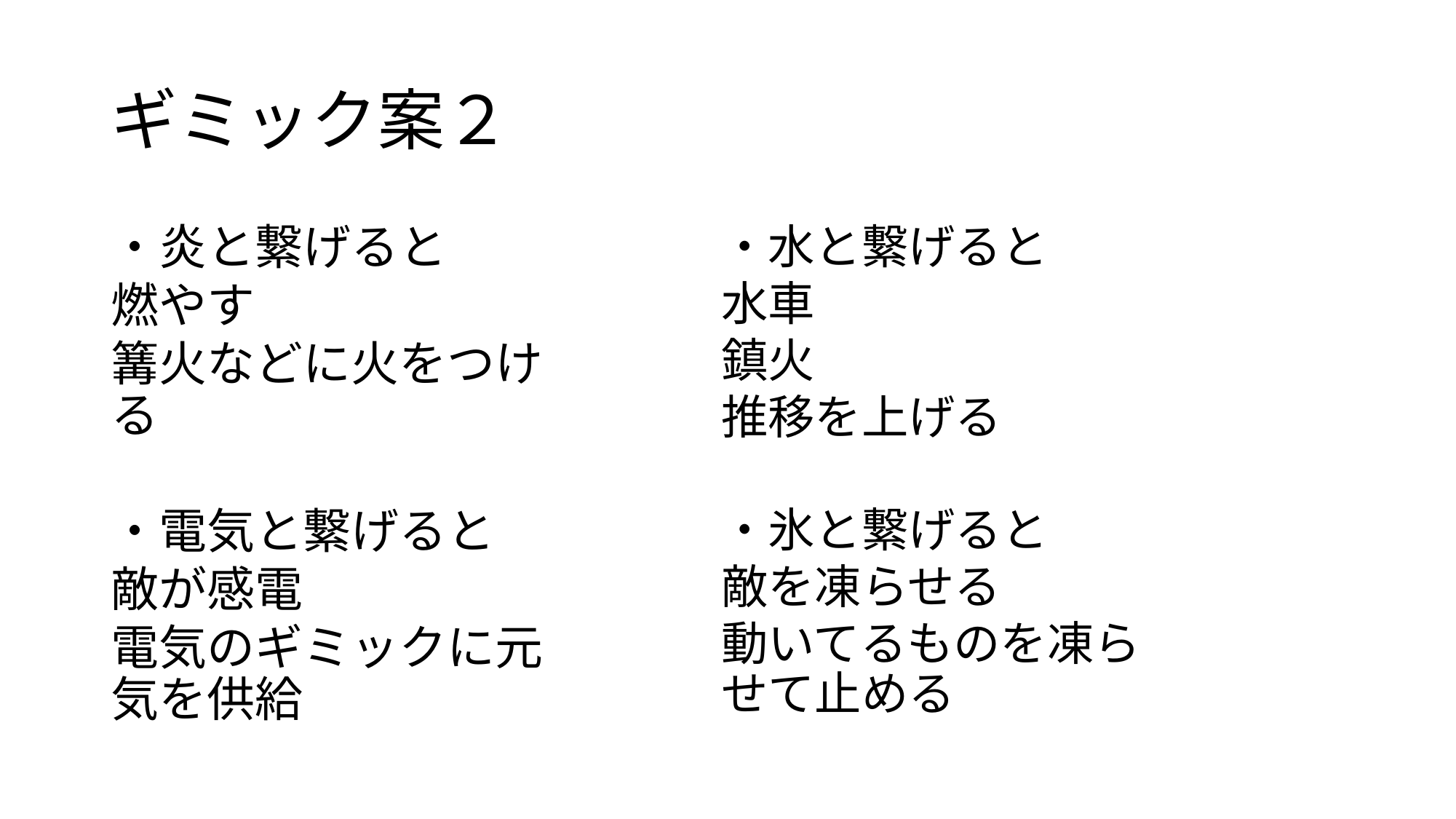

# ギミック案２
・炎と繋げると
燃やす
篝火などに火をつける

・電気と繋げると
敵が感電
電気のギミックに元気を供給

・水と繋げると
水車
鎮火
推移を上げる

・氷と繋げると
敵を凍らせる
動いてるものを凍らせて止める